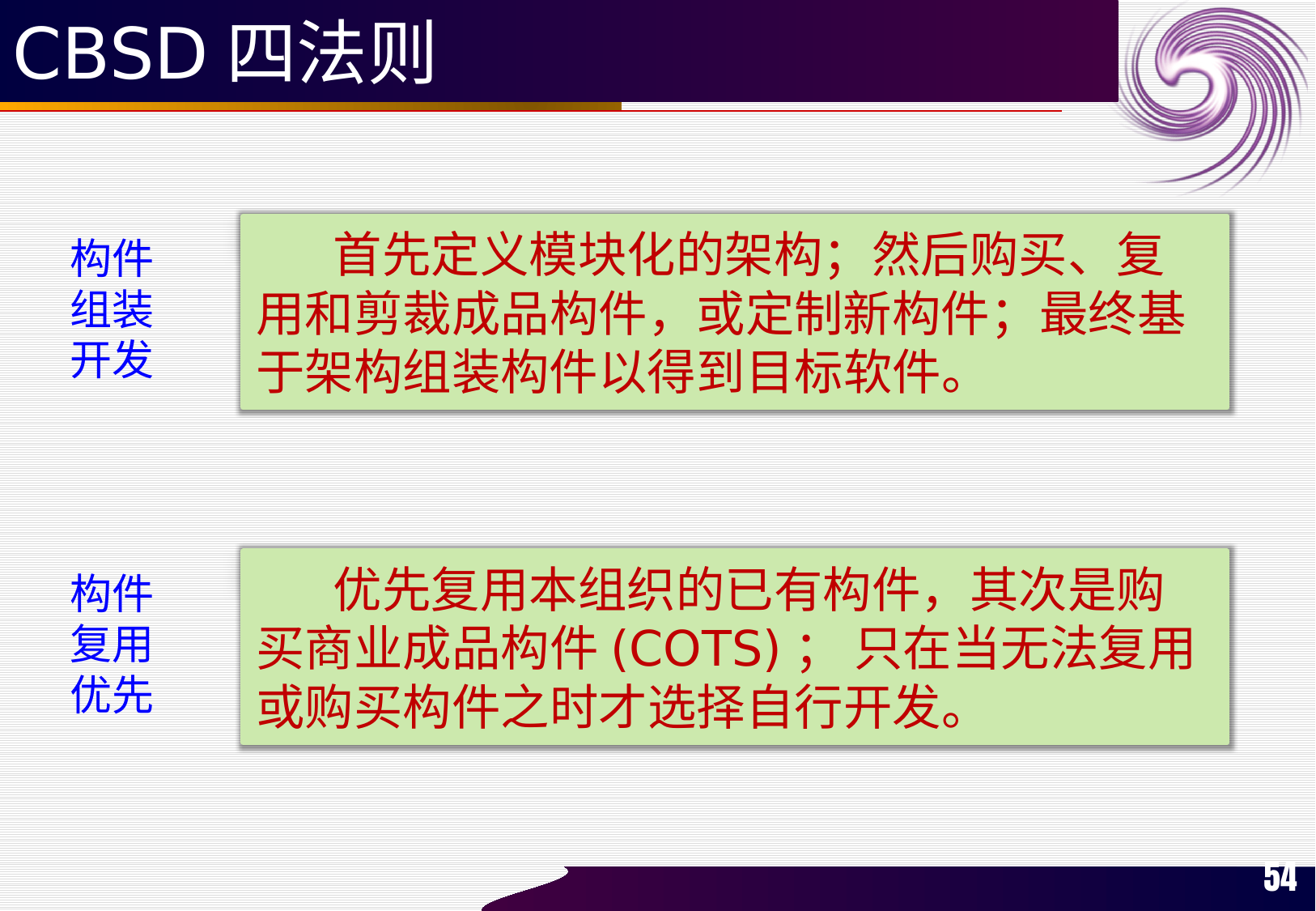

# CBSD四法则
      首先定义模块化的架构；然后购买、复用和剪裁成品构件，或定制新构件；最终基于架构组装构件以得到目标软件。
构件
组装
开发
      优先复用本组织的已有构件，其次是购买商业成品构件(COTS)； 只在当无法复用或购买构件之时才选择自行开发。
构件
复用
优先
54